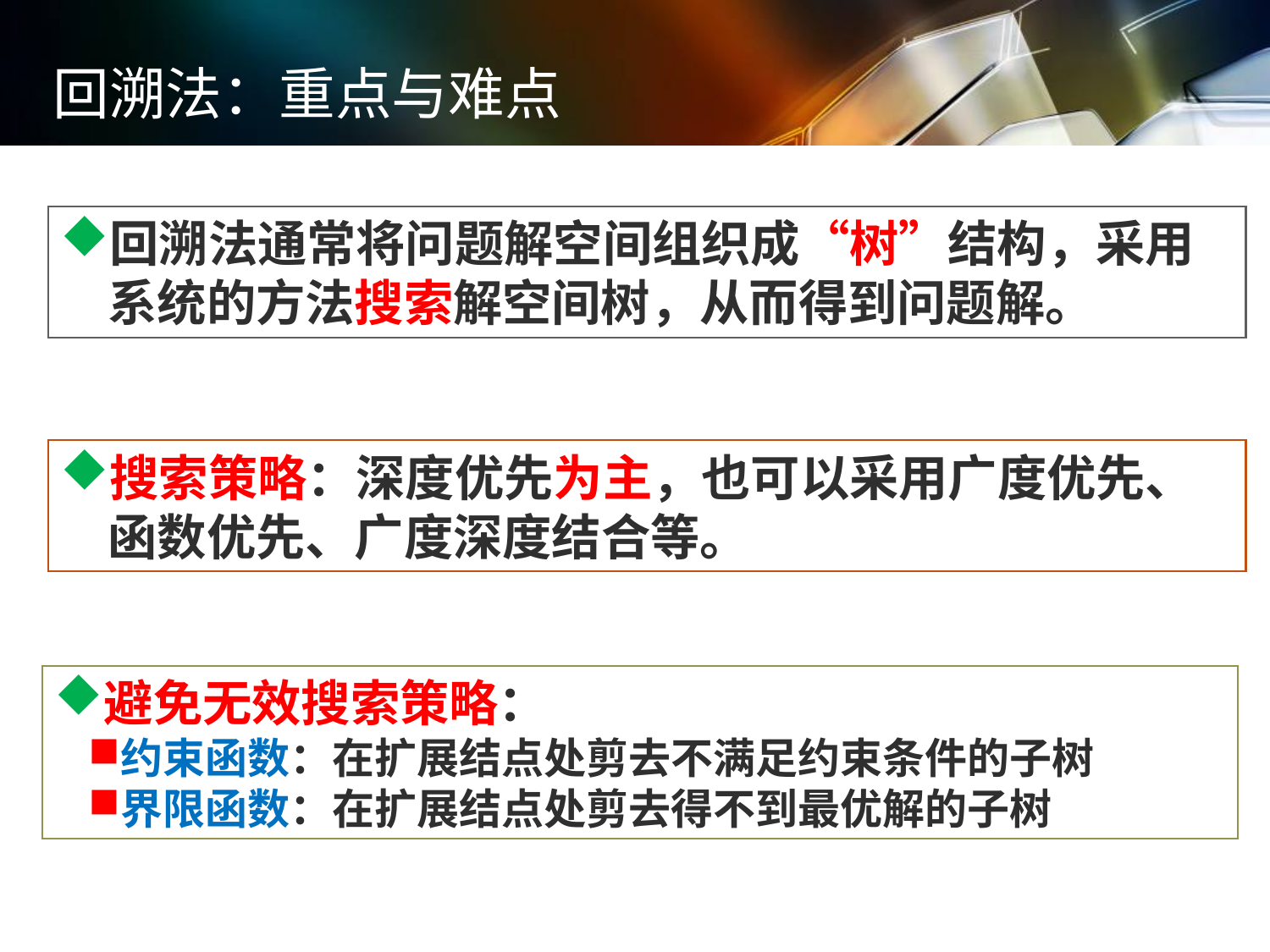

回溯法：重点与难点
回溯法通常将问题解空间组织成“树”结构，采用系统的方法搜索解空间树，从而得到问题解。
搜索策略：深度优先为主，也可以采用广度优先、函数优先、广度深度结合等。
避免无效搜索策略：
约束函数：在扩展结点处剪去不满足约束条件的子树
界限函数：在扩展结点处剪去得不到最优解的子树